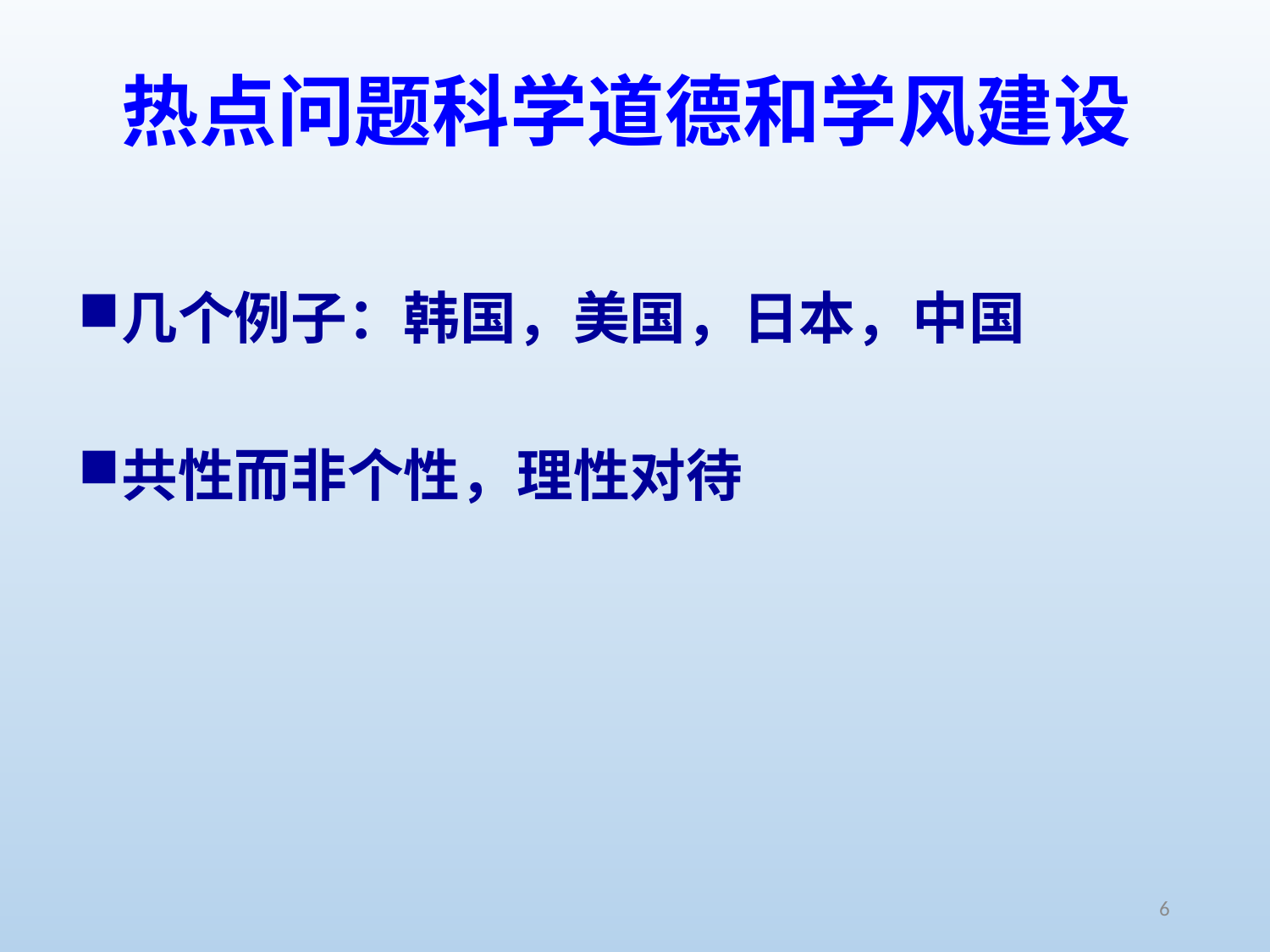

# 热点问题科学道德和学风建设

几个例子：韩国，美国，日本，中国

共性而非个性，理性对待
6